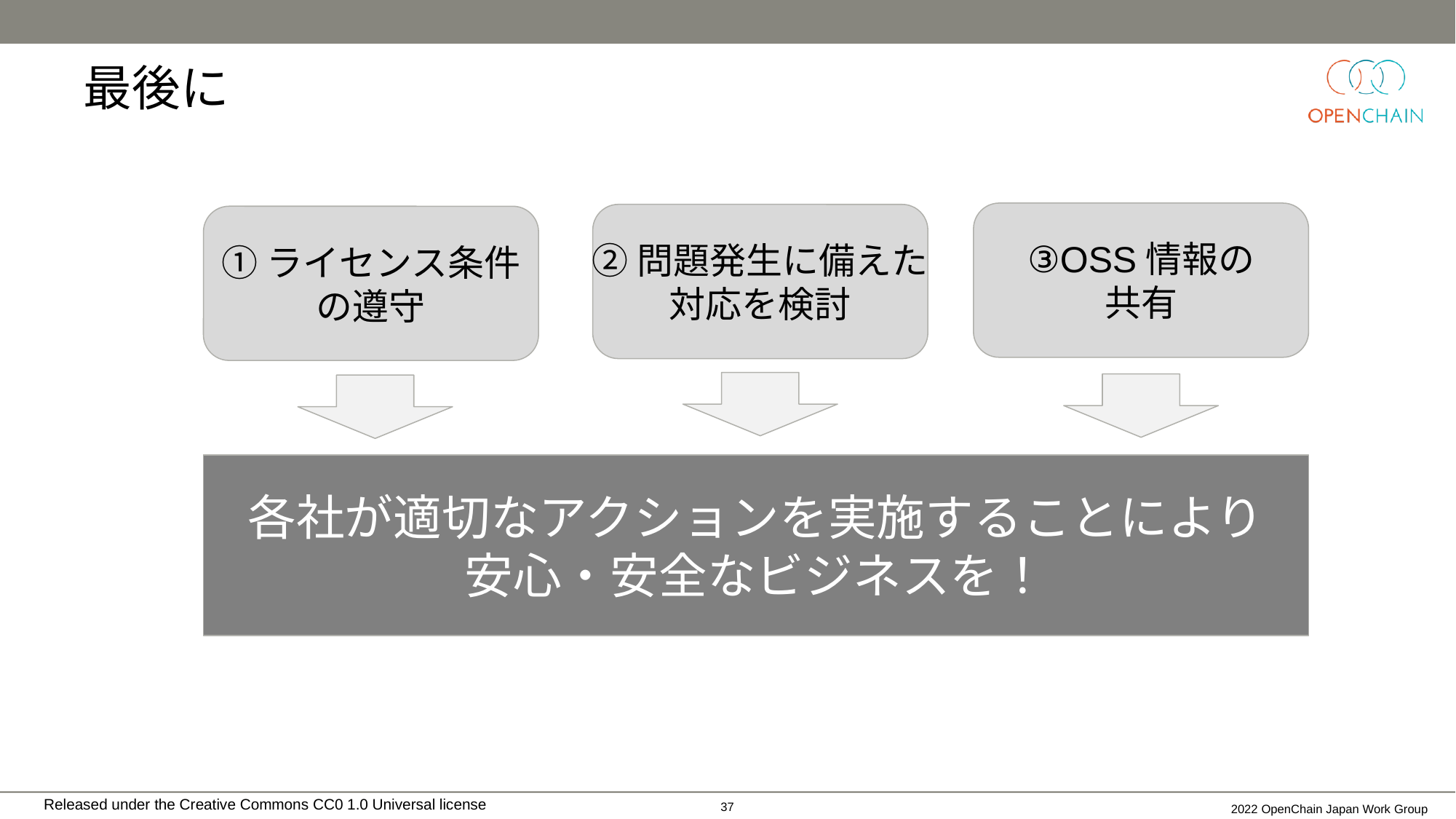

# 最後に
③OSS情報の
共有
②問題発生に備えた
対応を検討
①ライセンス条件
の遵守

各社が適切なアクションを実施することにより
安心・安全なビジネスを！
37